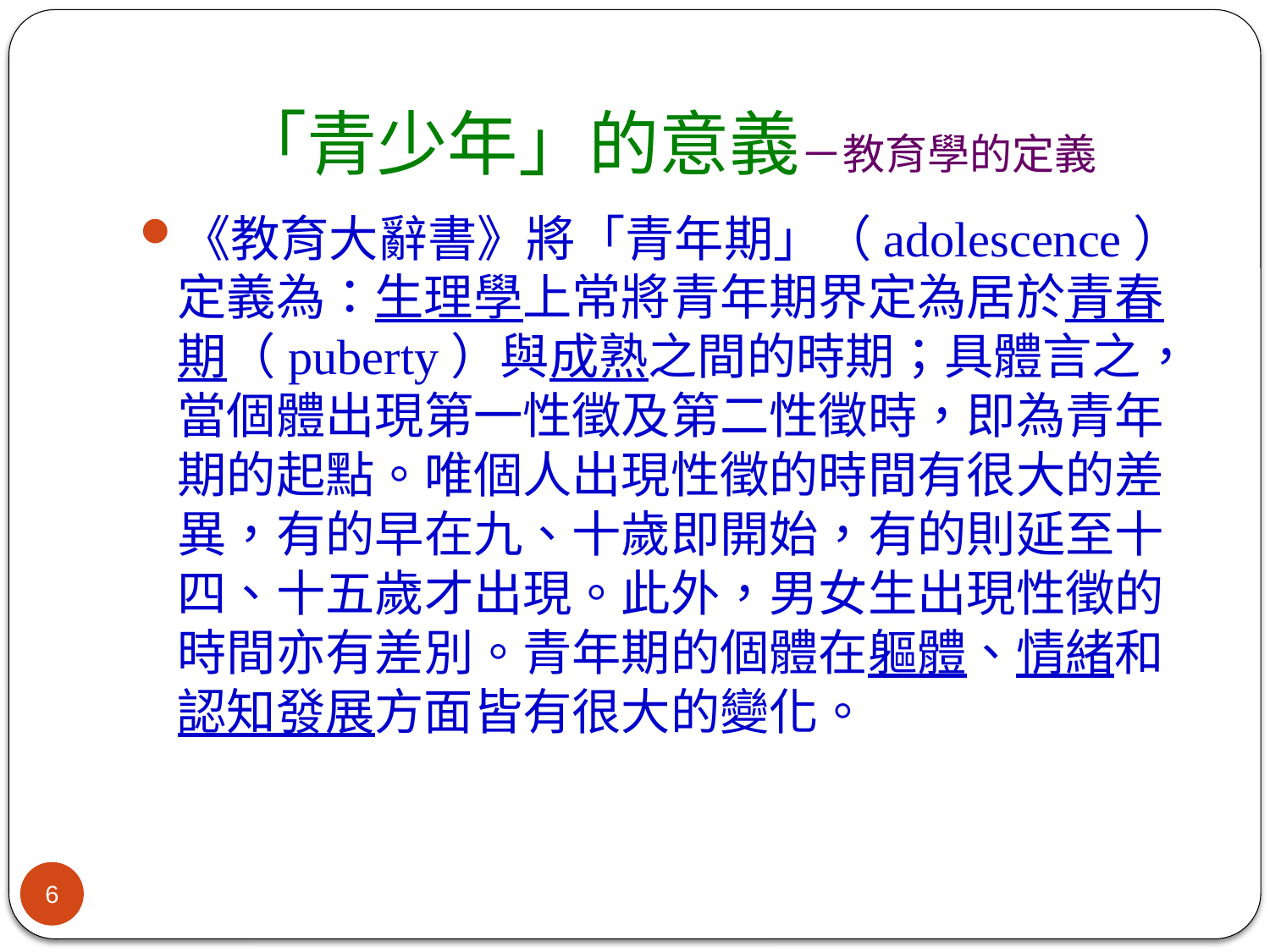

# 「青少年」的意義－教育學的定義
《教育大辭書》將「青年期」（adolescence）定義為：生理學上常將青年期界定為居於青春期（puberty）與成熟之間的時期；具體言之，當個體出現第一性徵及第二性徵時，即為青年期的起點。唯個人出現性徵的時間有很大的差異，有的早在九、十歲即開始，有的則延至十四、十五歲才出現。此外，男女生出現性徵的時間亦有差別。青年期的個體在軀體、情緒和認知發展方面皆有很大的變化。
6